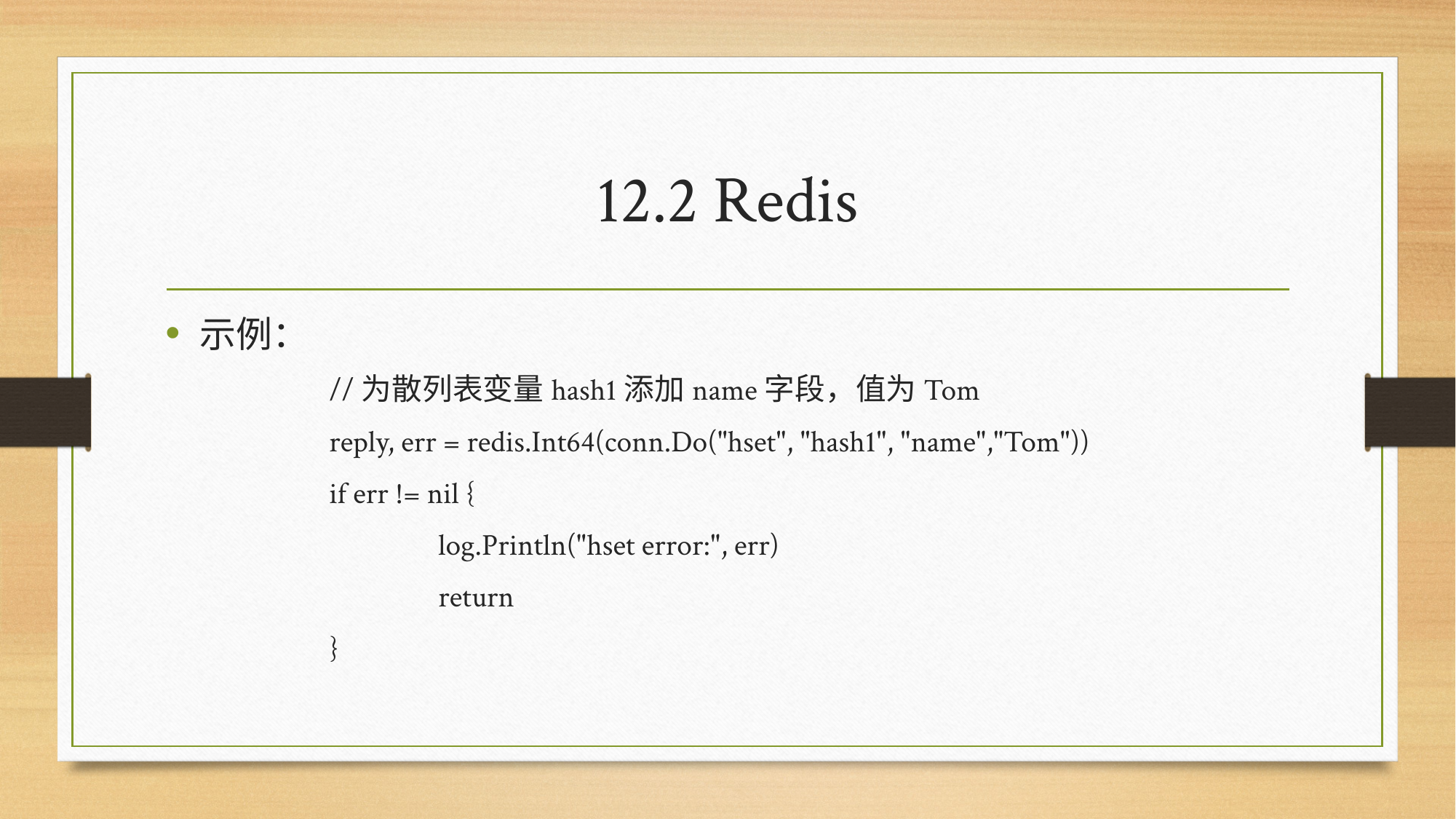

# 12.2 Redis
示例：
	//为散列表变量hash1添加name字段，值为Tom
	reply, err = redis.Int64(conn.Do("hset", "hash1", "name","Tom"))
	if err != nil {
		log.Println("hset error:", err)
		return
	}